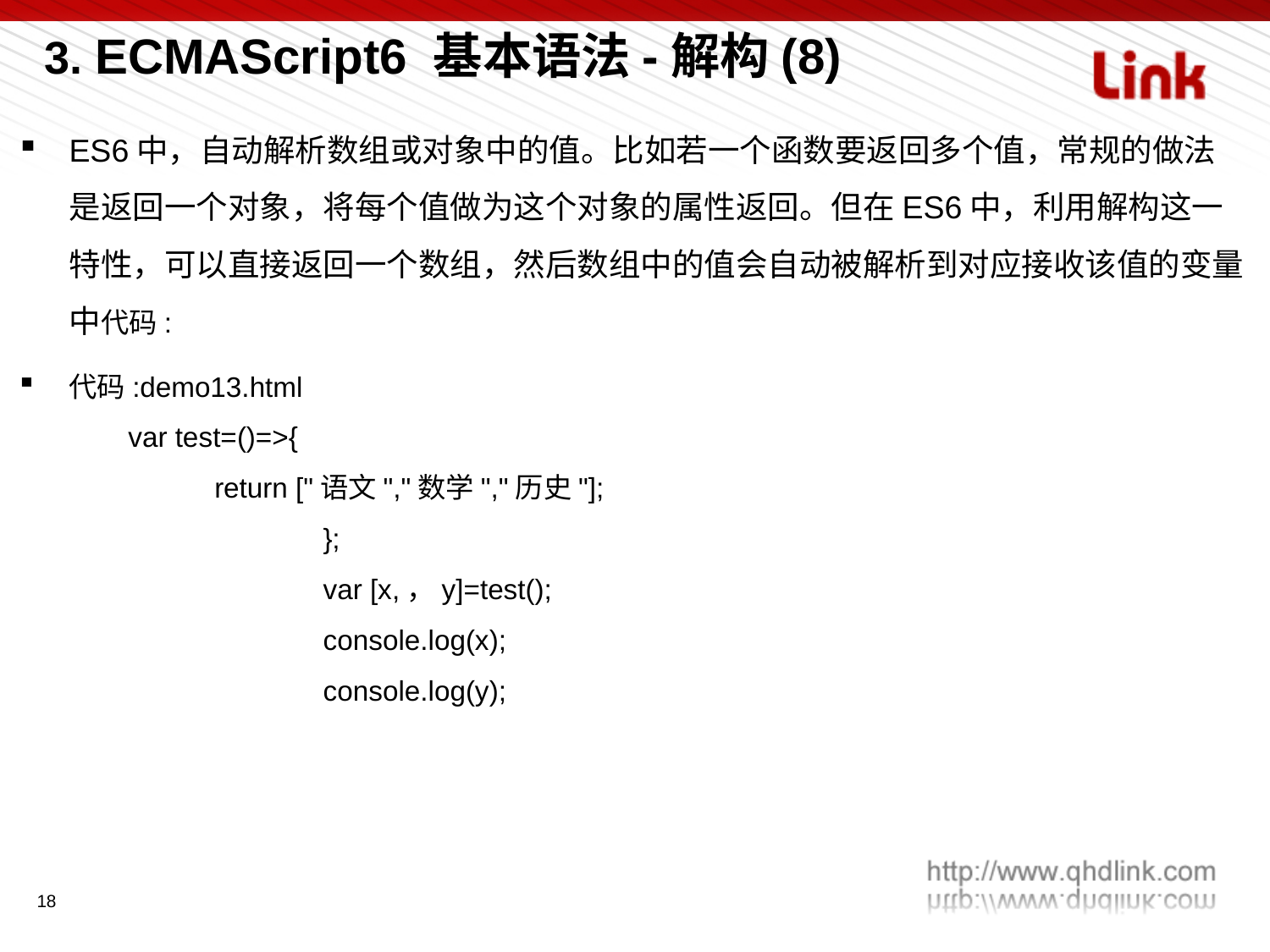

3. ECMAScript6 基本语法-解构(8)
ES6中，自动解析数组或对象中的值。比如若一个函数要返回多个值，常规的做法是返回一个对象，将每个值做为这个对象的属性返回。但在ES6中，利用解构这一特性，可以直接返回一个数组，然后数组中的值会自动被解析到对应接收该值的变量中代码:
代码:demo13.html
var test=()=>{
           return ["语文","数学","历史"];
		};
		var [x,，y]=test();
		console.log(x);
		console.log(y);
18